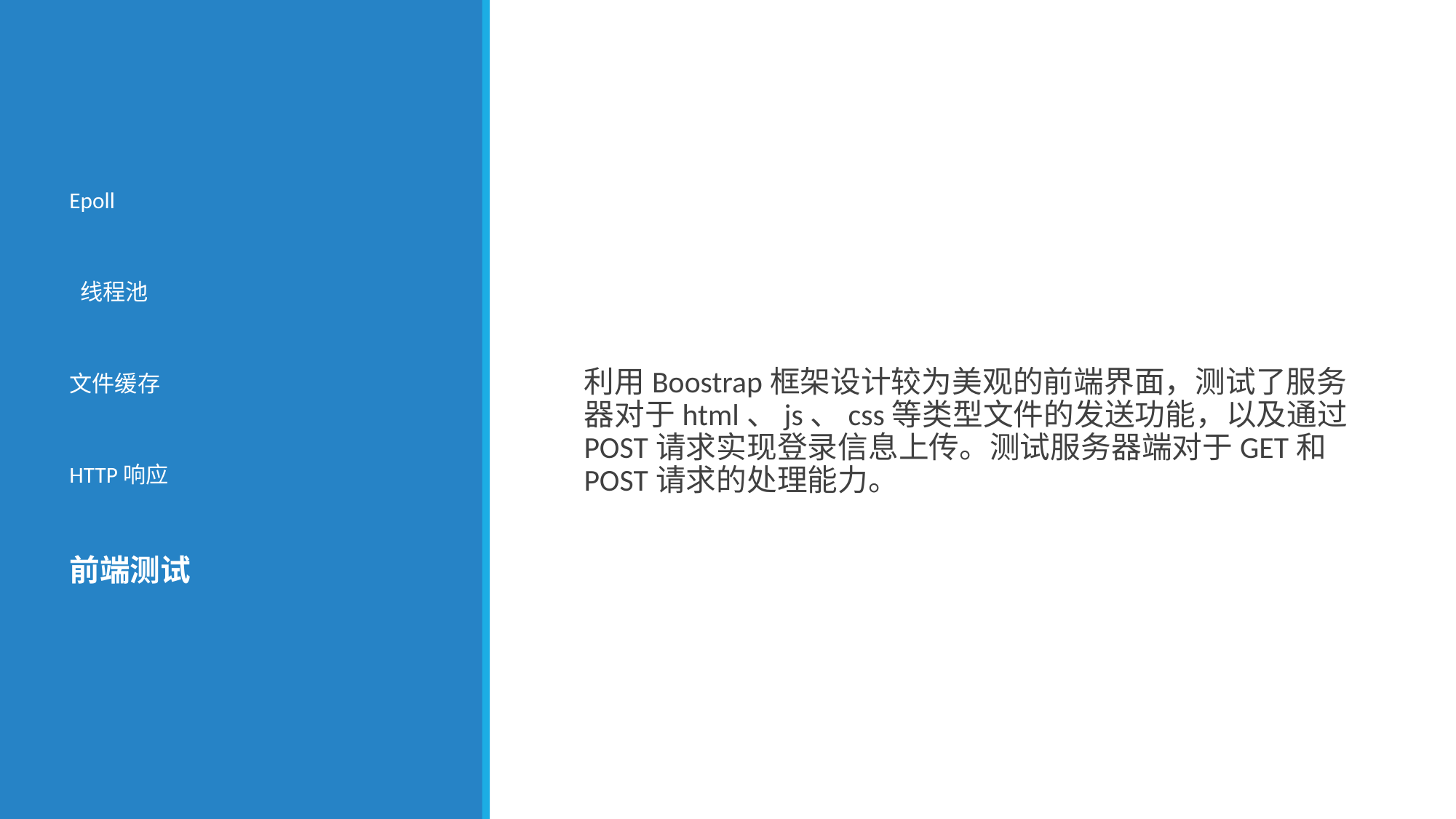

Epoll

 线程池

文件缓存

HTTP响应

前端测试

利用Boostrap框架设计较为美观的前端界面，测试了服务器对于html、js、css等类型文件的发送功能，以及通过POST请求实现登录信息上传。测试服务器端对于GET和POST请求的处理能力。